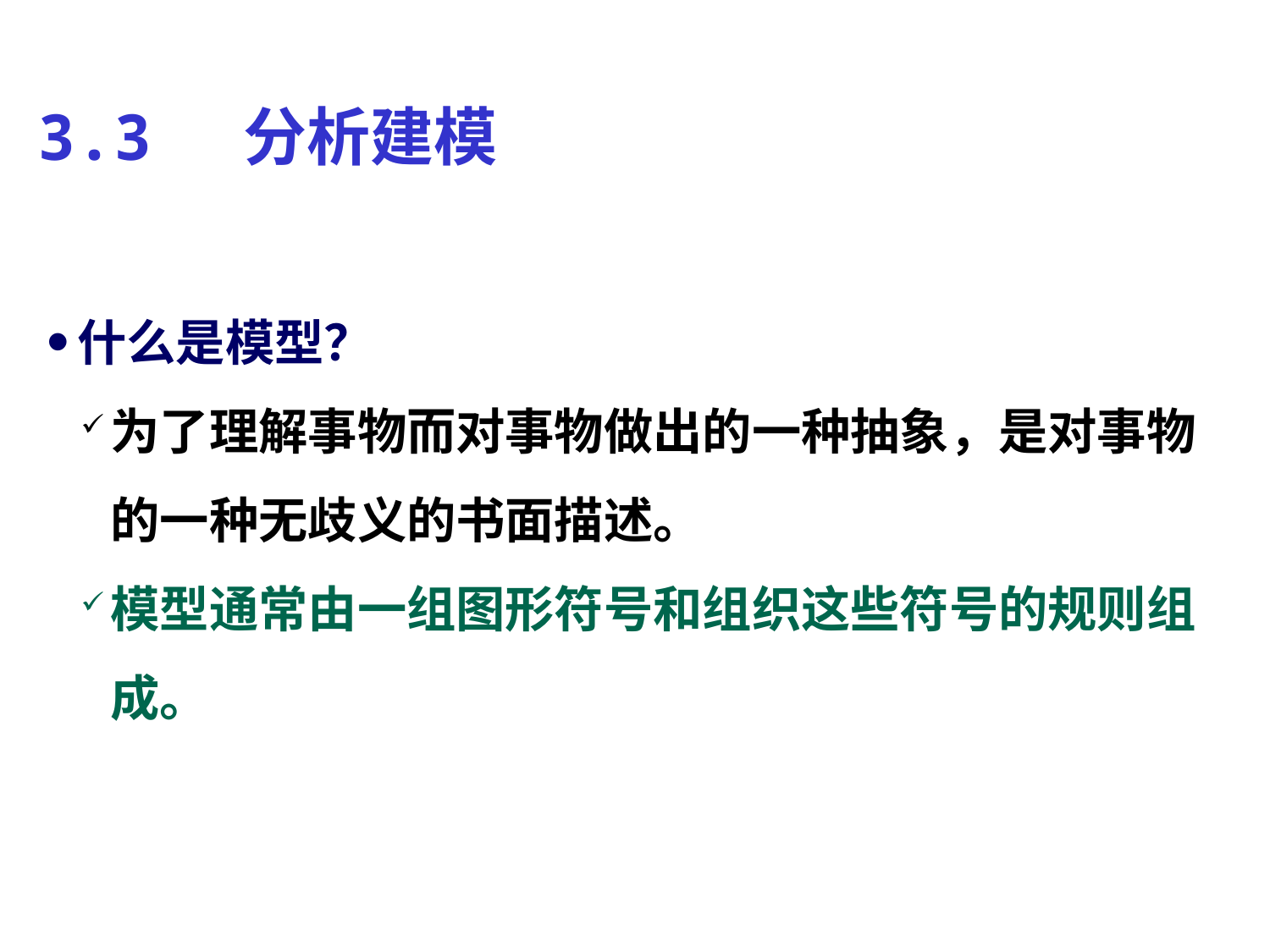

3.3  分析建模
什么是模型？
为了理解事物而对事物做出的一种抽象，是对事物的一种无歧义的书面描述。
模型通常由一组图形符号和组织这些符号的规则组成。